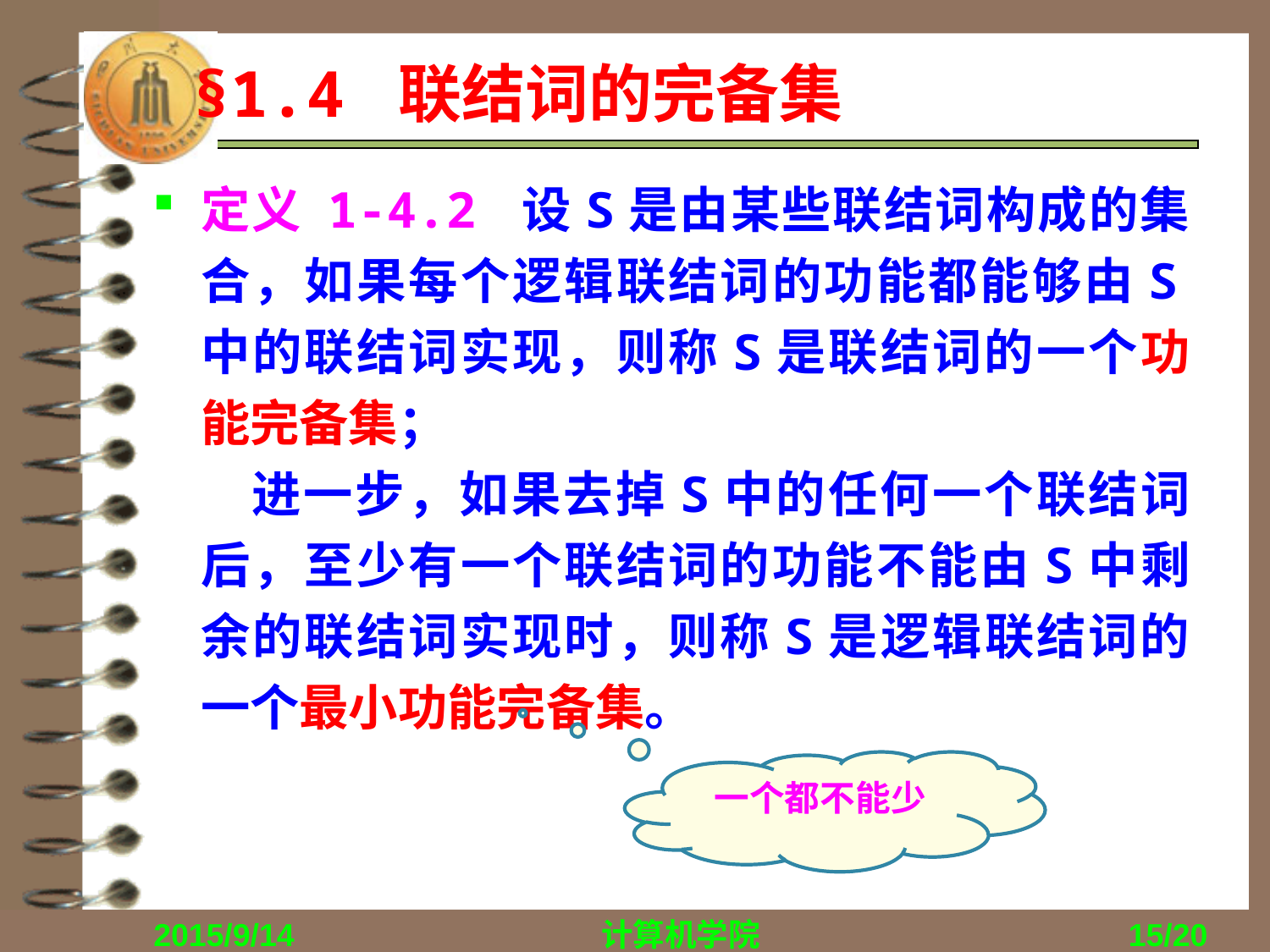

# §1.4 联结词的完备集
定义 1-4.2 设S是由某些联结词构成的集合，如果每个逻辑联结词的功能都能够由S中的联结词实现，则称S是联结词的一个功能完备集；
      进一步，如果去掉S中的任何一个联结词后，至少有一个联结词的功能不能由S中剩余的联结词实现时，则称S是逻辑联结词的一个最小功能完备集。
一个都不能少
2015/9/14
计算机学院
15/20